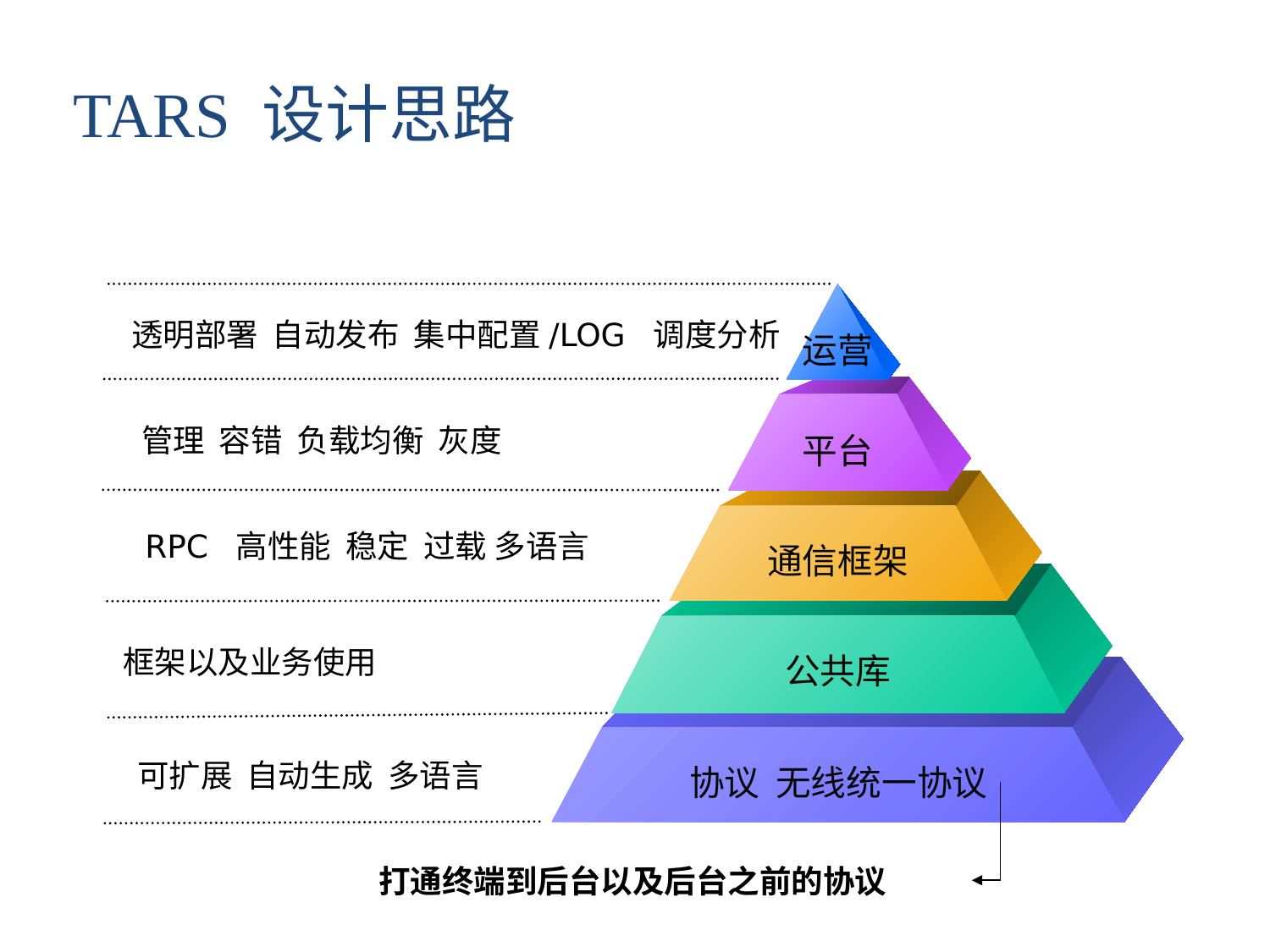

TARS 设计思路

运营

平台

通信框架

公共库

协议  无线统一协议
透明部署  自动发布  集中配置/LOG  调度分析

管理  容错  负载均衡  灰度

RPC  高性能  稳定  过载 多语言

框架以及业务使用

可扩展  自动生成  多语言

打通终端到后台以及后台之前的协议